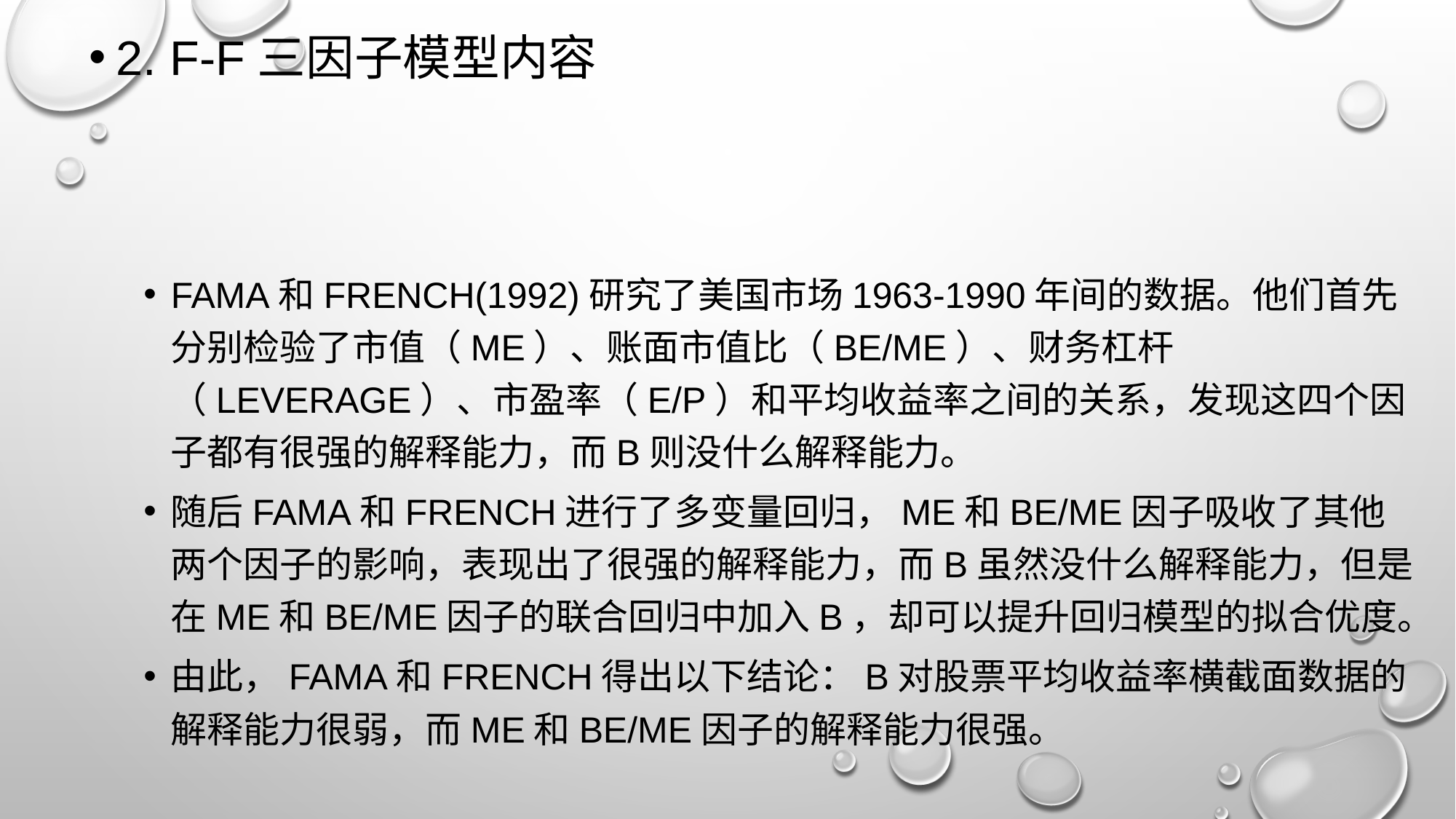

2. F-F三因子模型内容

Fama和French(1992)研究了美国市场1963-1990年间的数据。他们首先分别检验了市值（ME）、账面市值比（BE/ME）、财务杠杆（leverage）、市盈率（E/P）和平均收益率之间的关系，发现这四个因子都有很强的解释能力，而β则没什么解释能力。
随后Fama和French进行了多变量回归，ME和BE/ME因子吸收了其他两个因子的影响，表现出了很强的解释能力，而β虽然没什么解释能力，但是在ME和BE/ME因子的联合回归中加入β，却可以提升回归模型的拟合优度。
由此，Fama和French得出以下结论：β对股票平均收益率横截面数据的解释能力很弱，而ME和BE/ME因子的解释能力很强。